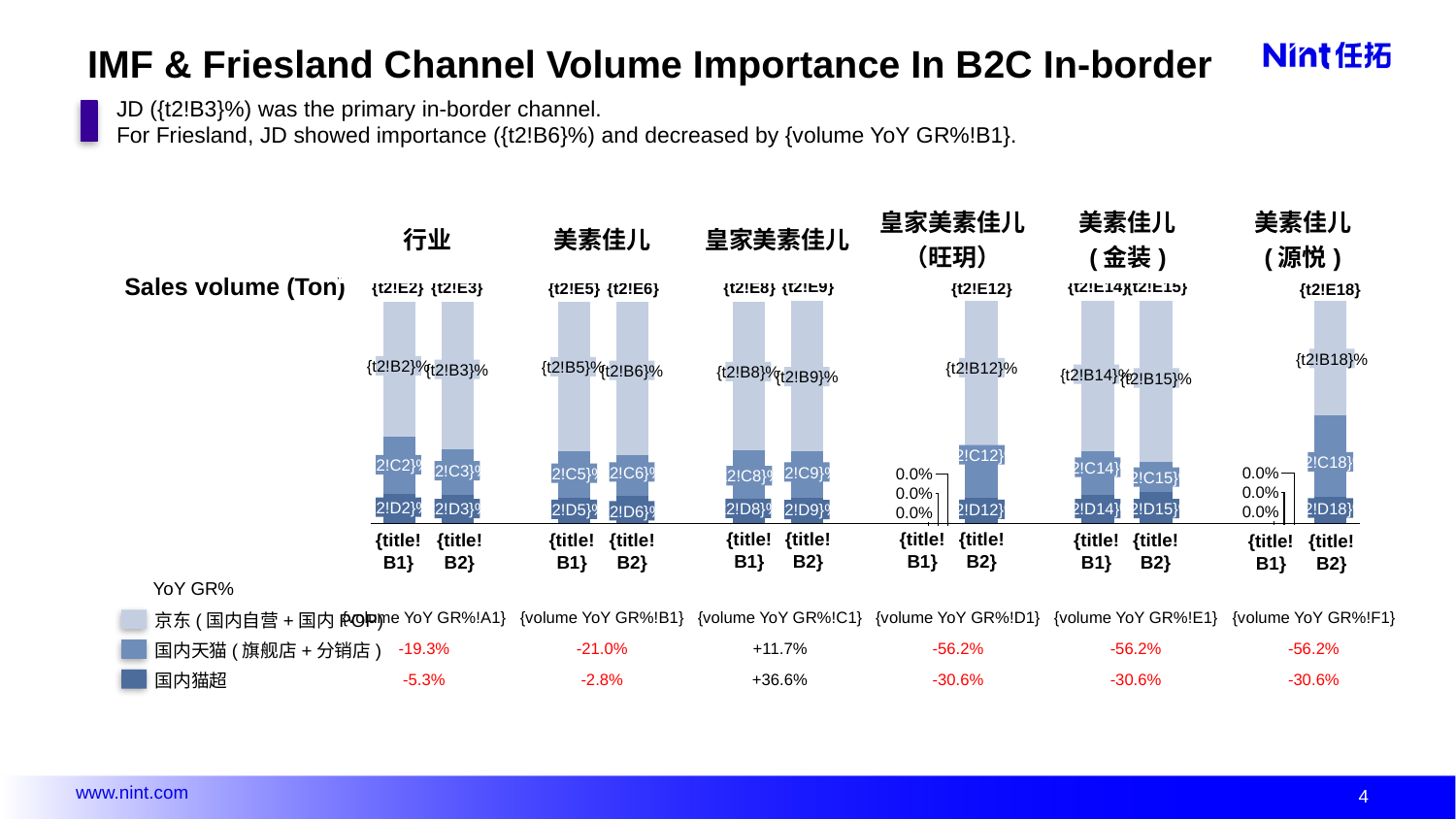

# IMF & Friesland Channel Volume Importance In B2C In-border
JD ({t2!B3}%) was the primary in-border channel.
For Friesland, JD showed importance ({t2!B6}%) and decreased by {volume YoY GR%!B1}.
| 行业 | 美素佳儿 | 皇家美素佳儿 | 皇家美素佳儿 （旺玥） | 美素佳儿 (金装) | 美素佳儿 (源悦) |
| --- | --- | --- | --- | --- | --- |
Sales volume (Ton)
{t2!E9}
{t2!E15}
{t2!E14}
{t2!E3}
{t2!E8}
{t2!E2}
{t2!E5}
{t2!E6}
{t2!E12}
{t2!E18}

### Chart

| Category | {Sales channel volume!B1} | {Sales channel volume!C1} | {Sales channel volume!D1} |
|---|---|---|---|
| 1 | 13.4389904759145 | 25.64573452975261 | 60.91527499433287 |
| 2 | 12.72057789013147 | 20.67917305570443 | 66.60024905416408 |
| 3 | None | None | None |
| 4 | 11.54671140446133 | 21.03323425409618 | 67.4200543414425 |
| 5 | 12.43025481435365 | 18.40297374507533 | 69.16677144057103 |
| 6 | None | None | None |
| 7 | 10.10295707468078 | 22.76329240256908 | 67.13375052275013 |
| 8 | 11.41230160949521 | 21.01936440249056 | 67.56833398801425 |
| 6 | None | None | None |
| 7 | None | None | None |
| 8 | 11.41230160949521 | 21.01936440249056 | 67.56833398801425 |
| 9 | None | None | None |
| 10 | 12.74886909559878 | 19.59268258515825 | 67.65844831924296 |
| 11 | 14.08069598369825 | 13.65326388475117 | 72.26604013155058 |
| 12 | None | None | None |
| 13 | None | None | None |
| 14 | 11.81178925899136 | 37.01683445787037 | 51.17137628313827 |
{t2!B18}%
{t2!B2}%
{t2!B5}%
{t2!B12}%
{t2!B3}%
{t2!B6}%
{t2!B8}%
{t2!B14}%
{t2!B9}%
{t2!B15}%
{t2!C12}%
{t2!C18}%
{t2!C2}%
{t2!C14}%
{t2!C3}%
{t2!C6}%
{t2!C9}%
0.0%
{t2!C5}%
0.0%
{t2!C8}%
{t2!C15}%
0.0%
0.0%
{t2!D2}%
{t2!D18}%
{t2!D8}%
{t2!D3}%
{t2!D14}%
{t2!D15}%
{t2!D12}%
{t2!D5}%
{t2!D9}%
{t2!D6}%
0.0%
0.0%
{title!B1}
{title!B2}
{title!B1}
{title!B2}
{title!B1}
{title!B2}
{title!B1}
{title!B2}
{title!B1}
{title!B2}
{title!B1}
{title!B2}
YoY GR%
| {volume YoY GR%!A1} | {volume YoY GR%!B1} | {volume YoY GR%!C1} | {volume YoY GR%!D1} | {volume YoY GR%!E1} | {volume YoY GR%!F1} |
| --- | --- | --- | --- | --- | --- |
| -19.3% | -21.0% | +11.7% | -56.2% | -56.2% | -56.2% |
| -5.3% | -2.8% | +36.6% | -30.6% | -30.6% | -30.6% |
京东(国内自营+国内POP)

国内天猫(旗舰店+分销店)

国内猫超